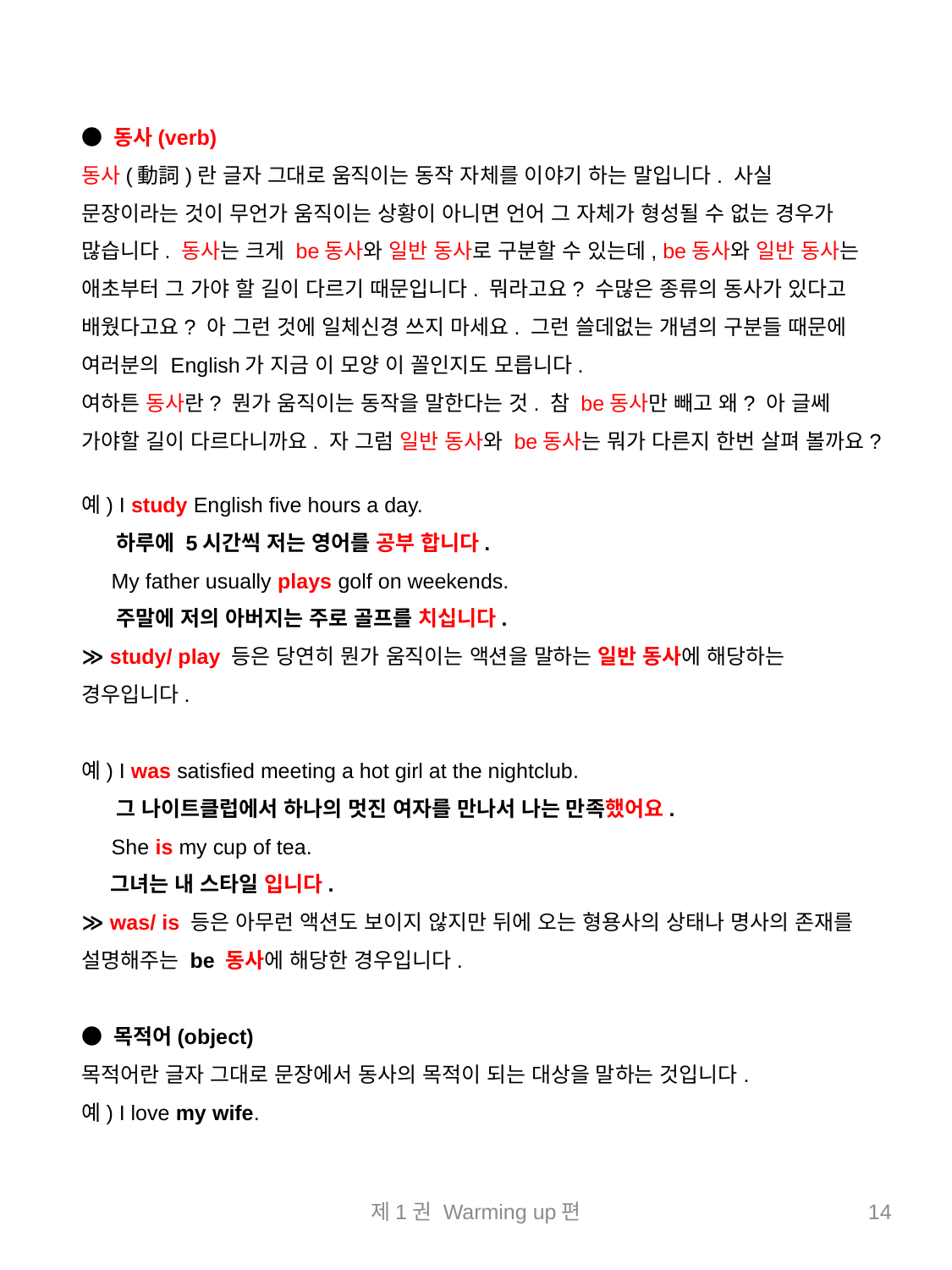

● 동사(verb)
동사(動詞)란 글자 그대로 움직이는 동작 자체를 이야기 하는 말입니다. 사실 문장이라는 것이 무언가 움직이는 상황이 아니면 언어 그 자체가 형성될 수 없는 경우가 많습니다. 동사는 크게 be동사와 일반 동사로 구분할 수 있는데, be동사와 일반 동사는 애초부터 그 가야 할 길이 다르기 때문입니다. 뭐라고요? 수많은 종류의 동사가 있다고 배웠다고요? 아 그런 것에 일체신경 쓰지 마세요. 그런 쓸데없는 개념의 구분들 때문에 여러분의 English가 지금 이 모양 이 꼴인지도 모릅니다.
여하튼 동사란? 뭔가 움직이는 동작을 말한다는 것. 참 be동사만 빼고 왜? 아 글쎄 가야할 길이 다르다니까요. 자 그럼 일반 동사와 be동사는 뭐가 다른지 한번 살펴 볼까요?

예) I study English five hours a day.
     하루에 5시간씩 저는 영어를 공부 합니다.
     My father usually plays golf on weekends.
     주말에 저의 아버지는 주로 골프를 치십니다.
≫ study/ play 등은 당연히 뭔가 움직이는 액션을 말하는 일반 동사에 해당하는 경우입니다.

예) I was satisfied meeting a hot girl at the nightclub.
     그 나이트클럽에서 하나의 멋진 여자를 만나서 나는 만족했어요.
     She is my cup of tea.
    그녀는 내 스타일 입니다.
≫ was/ is 등은 아무런 액션도 보이지 않지만 뒤에 오는 형용사의 상태나 명사의 존재를 설명해주는 be 동사에 해당한 경우입니다.

● 목적어(object)
목적어란 글자 그대로 문장에서 동사의 목적이 되는 대상을 말하는 것입니다.
예) I love my wife.

제1권 Warming up편
14